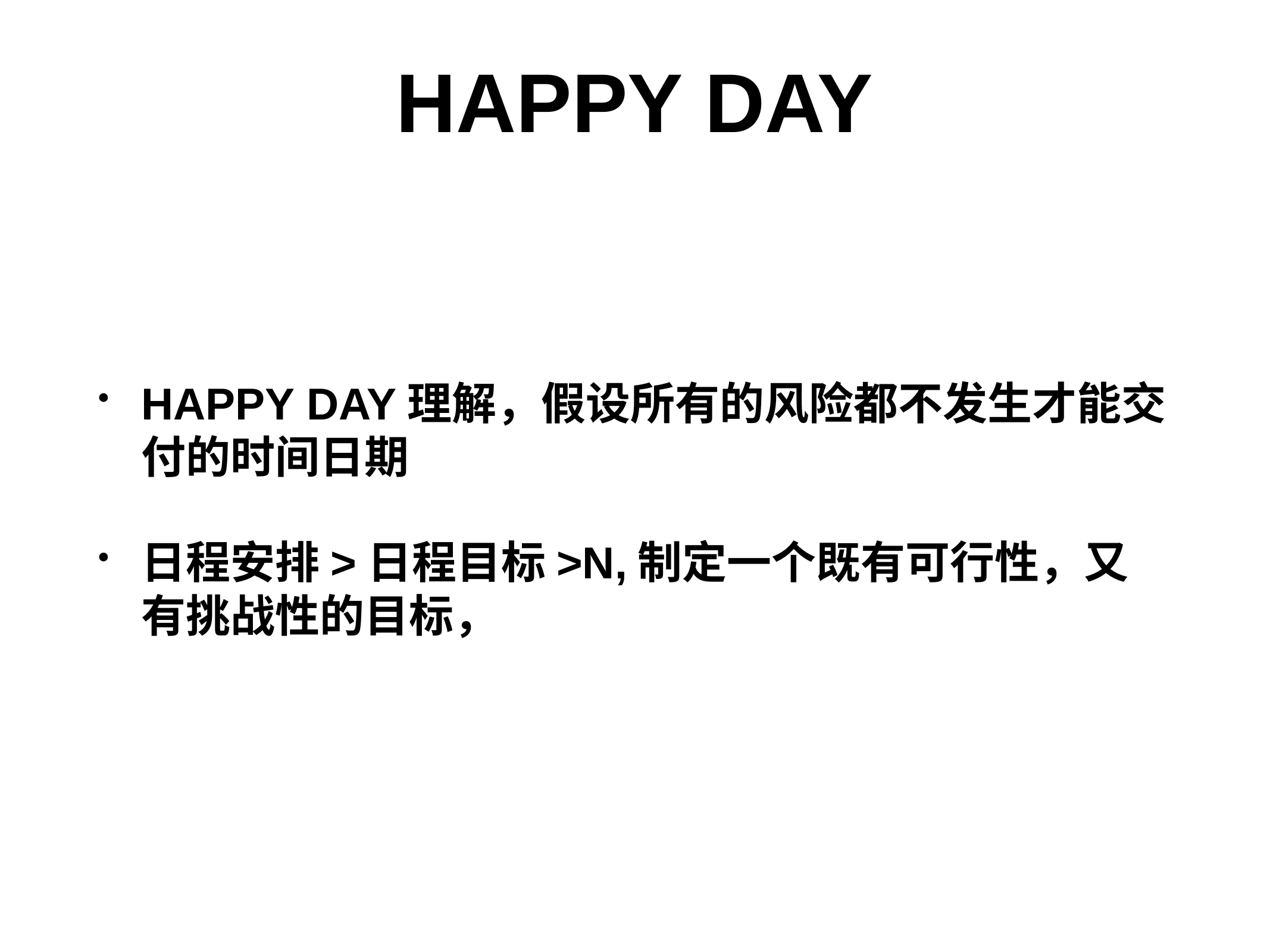

# HAPPY DAY
HAPPY DAY理解，假设所有的风险都不发生才能交付的时间日期
日程安排>日程目标>N,制定一个既有可行性，又有挑战性的目标，